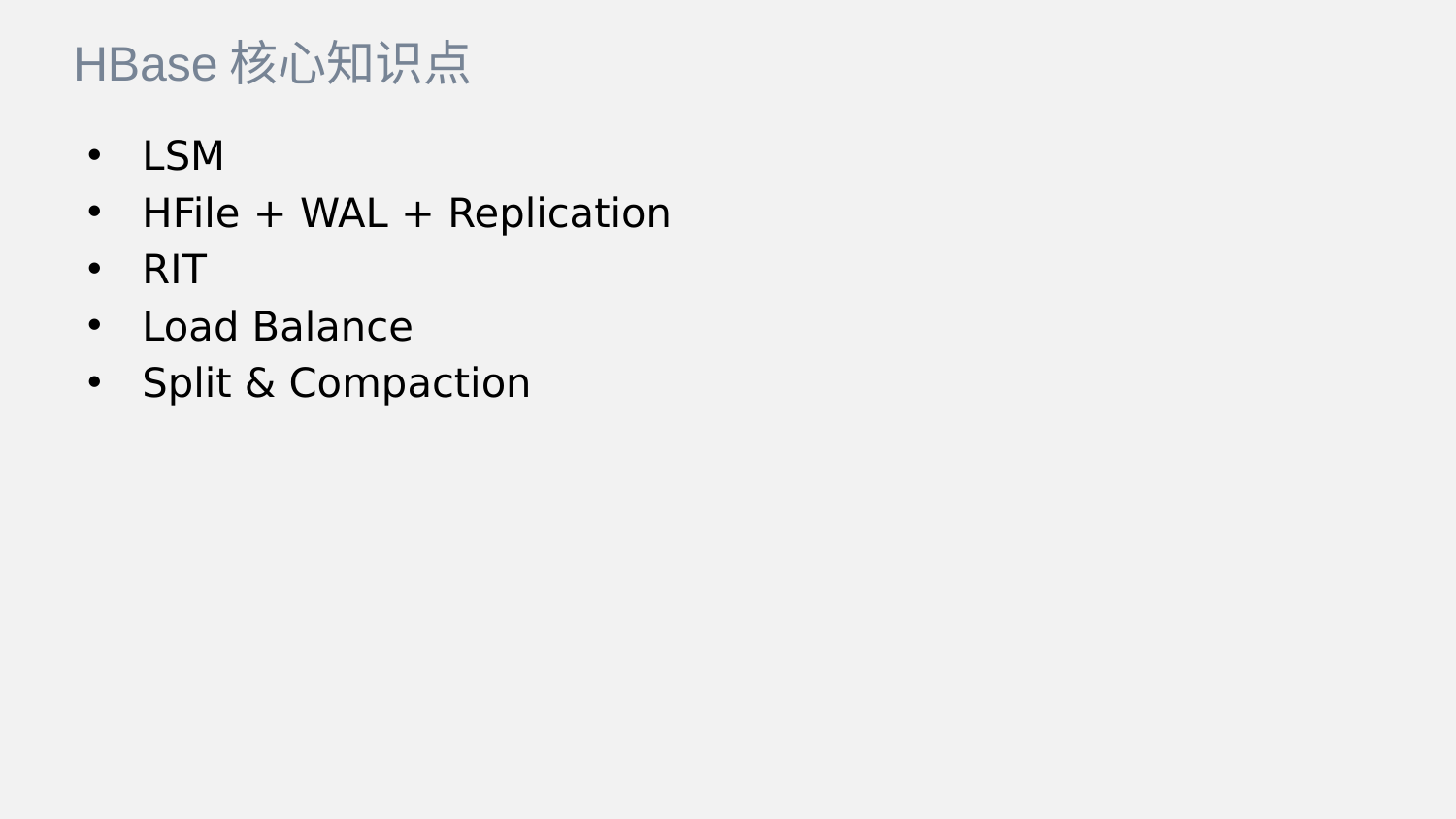

HBase核心知识点
LSM
HFile + WAL + Replication
RIT
Load Balance
Split & Compaction